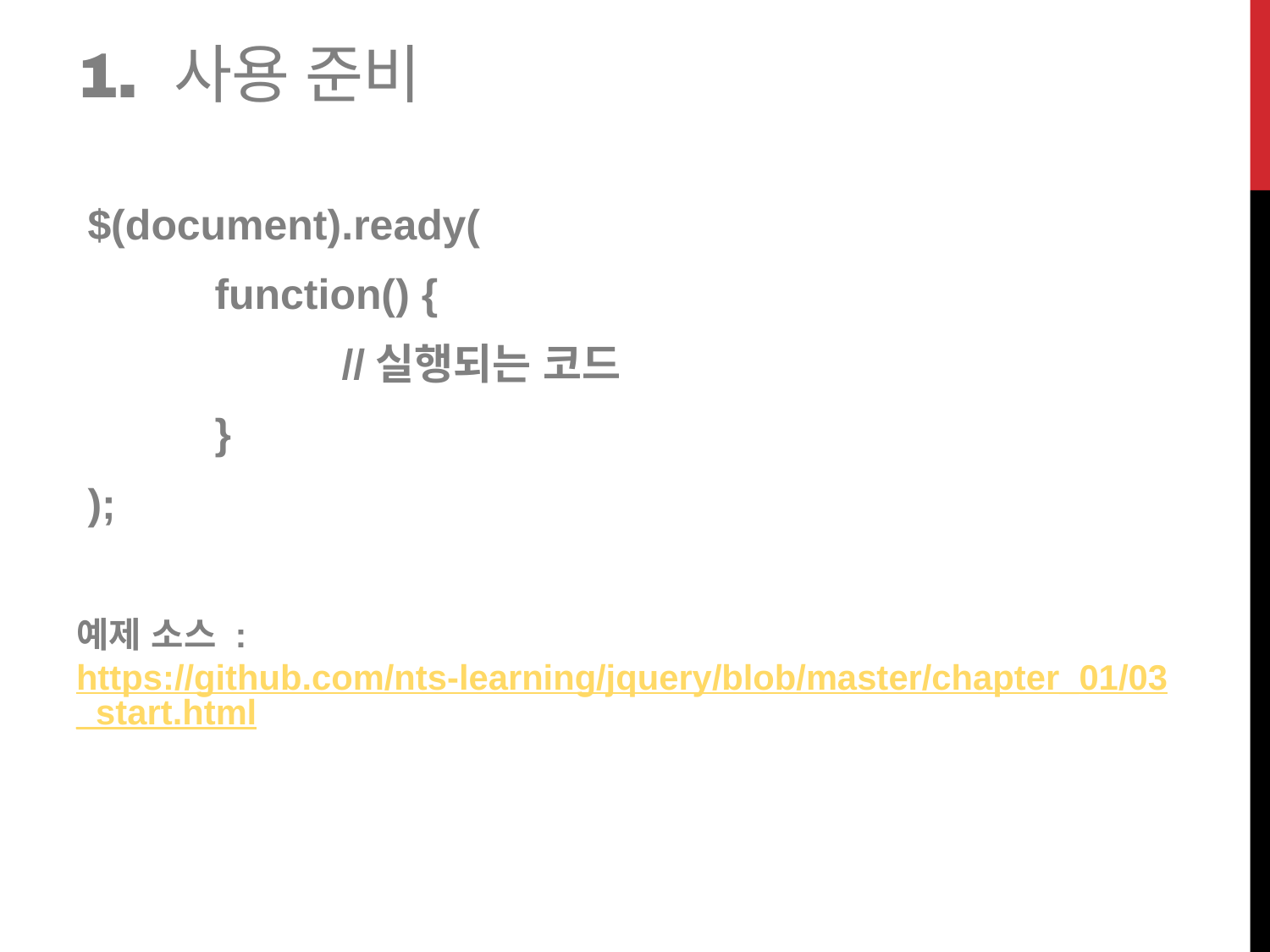

# 1. 사용 준비
$(document).ready(
	function() {
		//실행되는 코드
	}
);
예제 소스 : https://github.com/nts-learning/jquery/blob/master/chapter_01/03_start.html